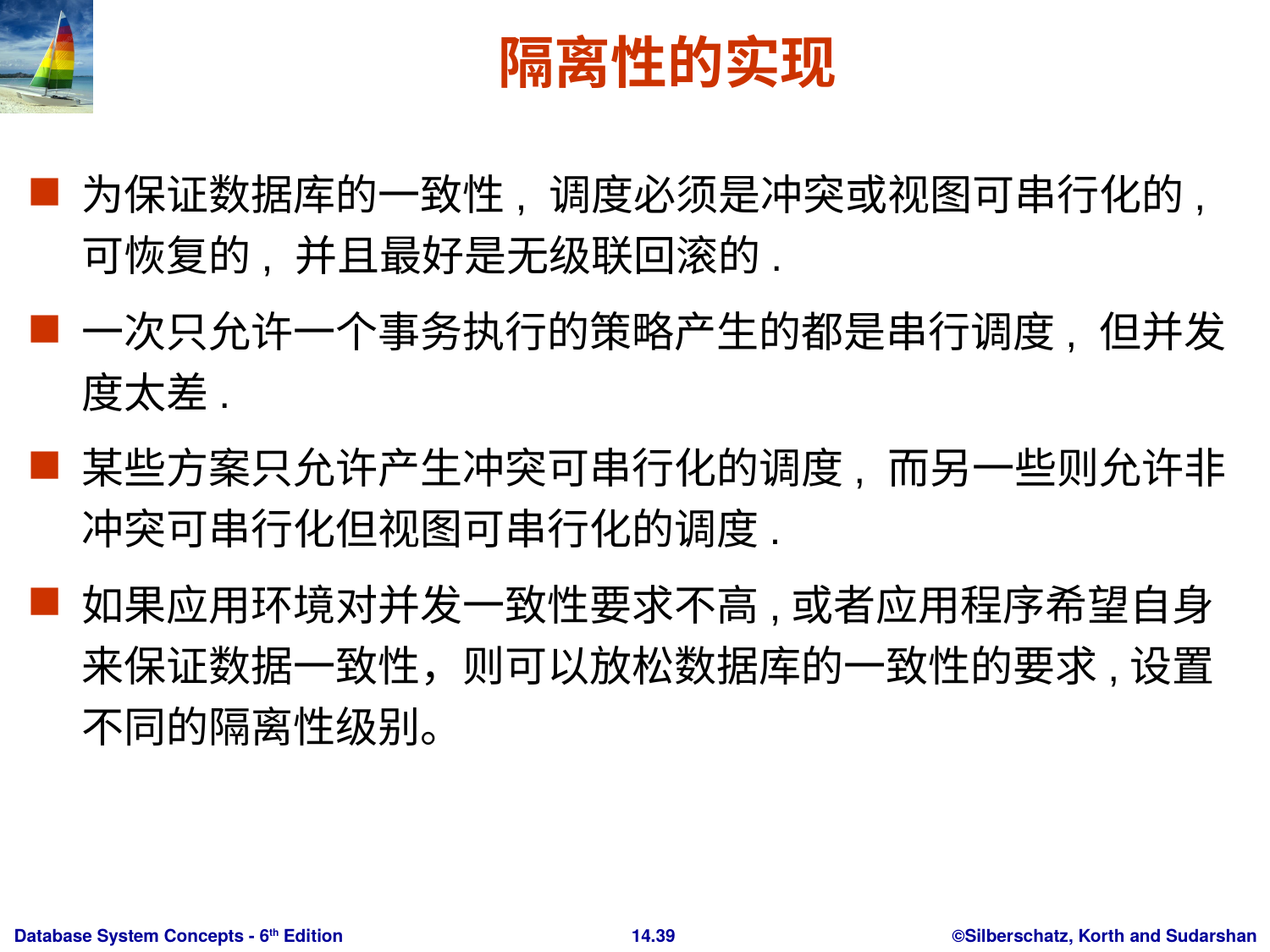

# 隔离性的实现
为保证数据库的一致性, 调度必须是冲突或视图可串行化的, 可恢复的, 并且最好是无级联回滚的.
一次只允许一个事务执行的策略产生的都是串行调度, 但并发度太差.
某些方案只允许产生冲突可串行化的调度, 而另一些则允许非冲突可串行化但视图可串行化的调度.
如果应用环境对并发一致性要求不高,或者应用程序希望自身来保证数据一致性，则可以放松数据库的一致性的要求,设置不同的隔离性级别。